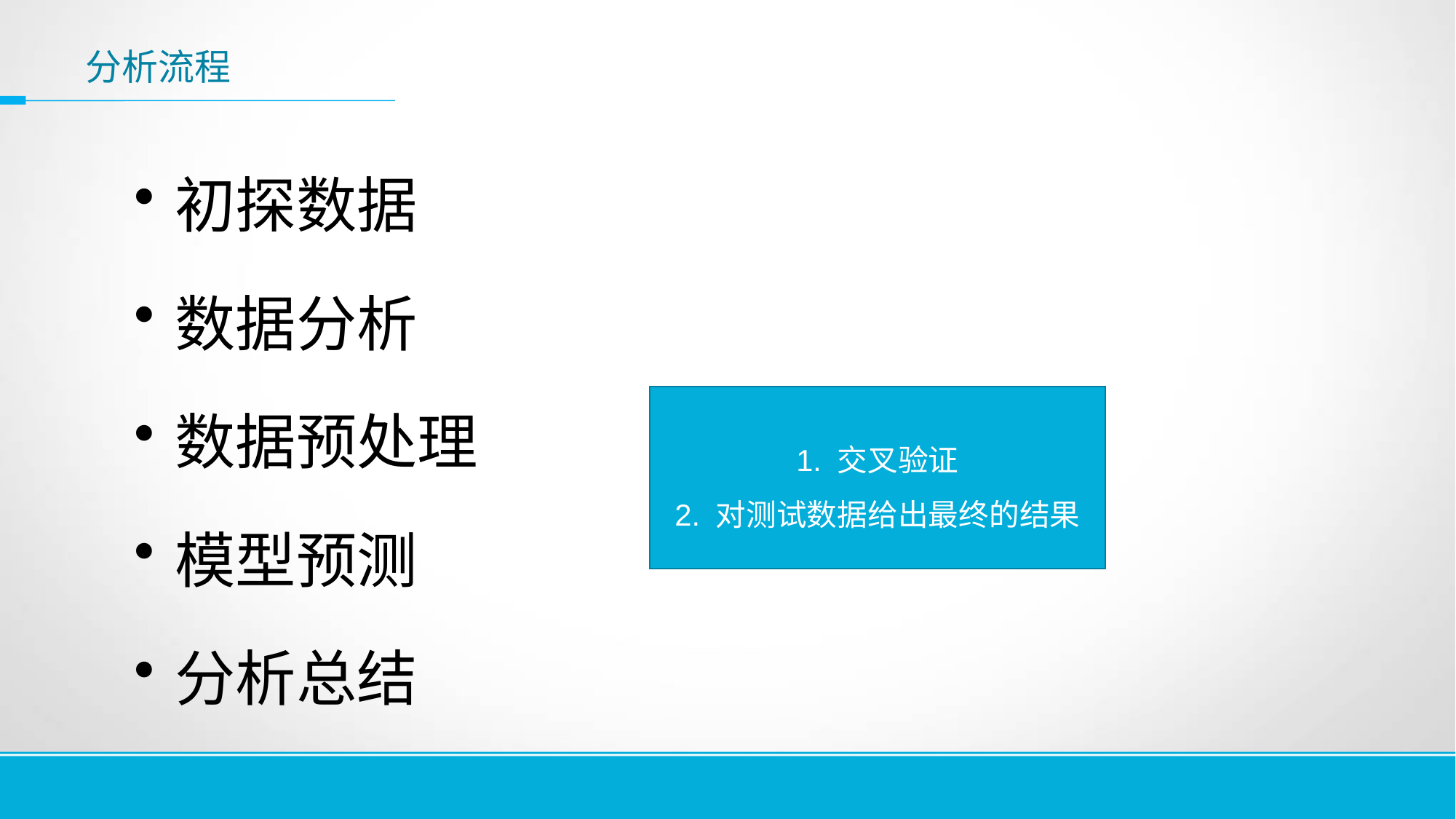

# 分析流程
初探数据
数据分析
数据预处理
模型预测
分析总结
1. 交叉验证
2. 对测试数据给出最终的结果